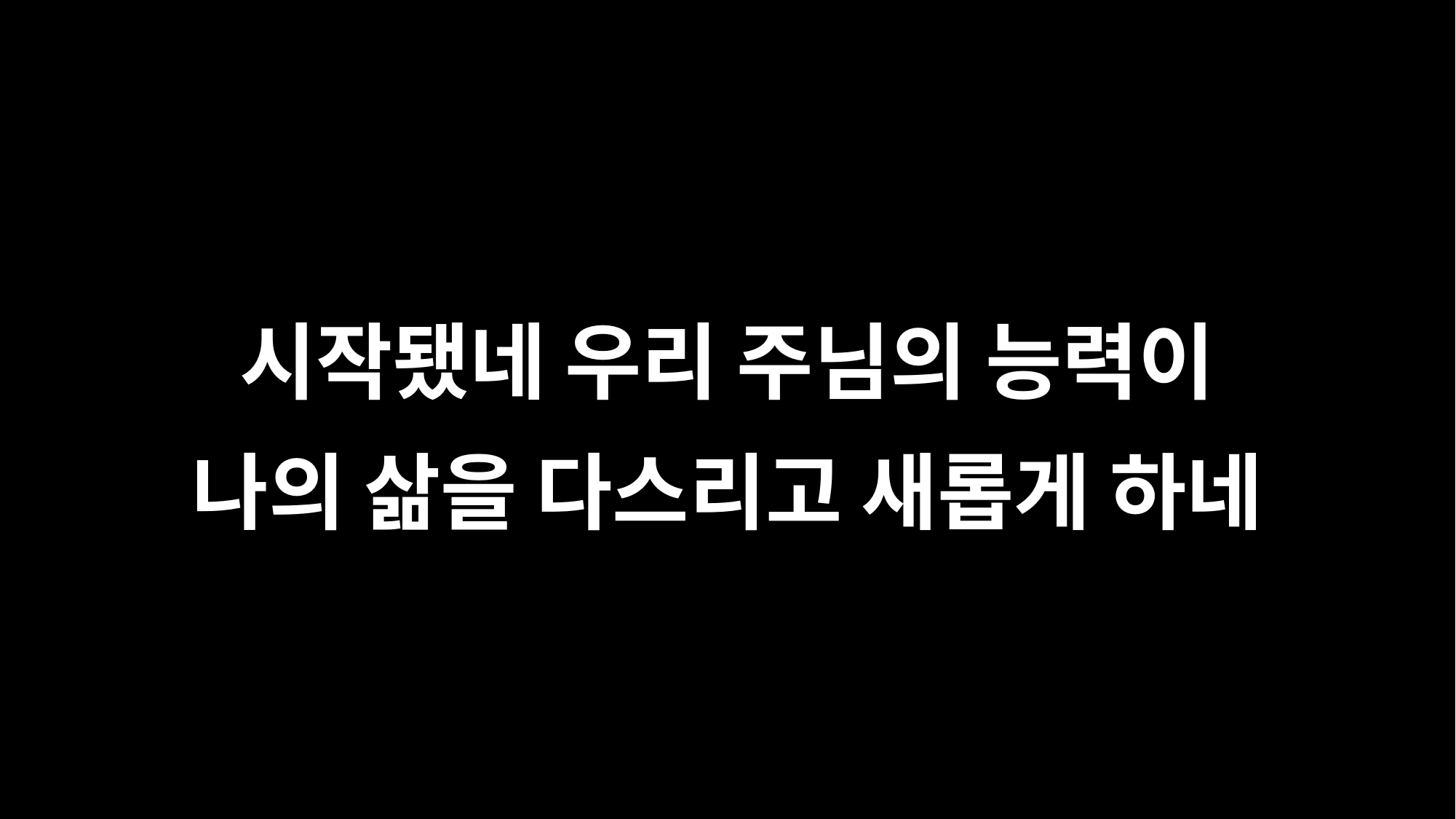

시작됐네 우리 주님의 능력이
나의 삶을 다스리고 새롭게 하네